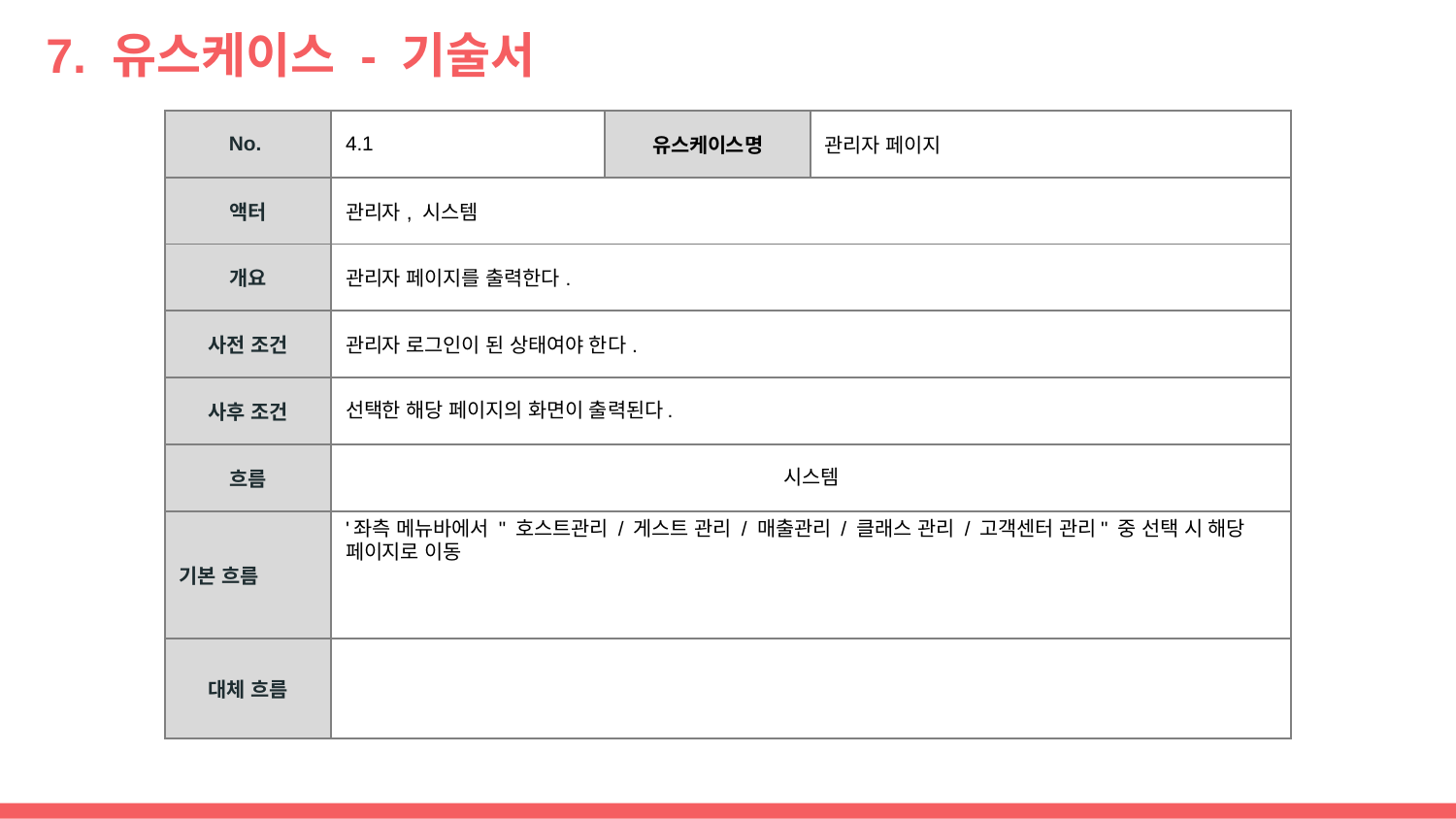

# 7. 유스케이스 - 기술서
| No. | 4.1 | 유스케이스명 | 관리자 페이지 |
| --- | --- | --- | --- |
| 액터 | 관리자, 시스템 |  |  |
| 개요 | 관리자 페이지를 출력한다. |  |  |
| 사전 조건 | 관리자 로그인이 된 상태여야 한다. |  |  |
| 사후 조건 | 선택한 해당 페이지의 화면이 출력된다. |  |  |
| 흐름 | 시스템 |  |  |
| 기본 흐름 | '좌측 메뉴바에서 " 호스트관리 / 게스트 관리 / 매출관리 / 클래스 관리 / 고객센터 관리" 중 선택 시 해당 페이지로 이동 |  |  |
| 대체 흐름 |  |  |  |